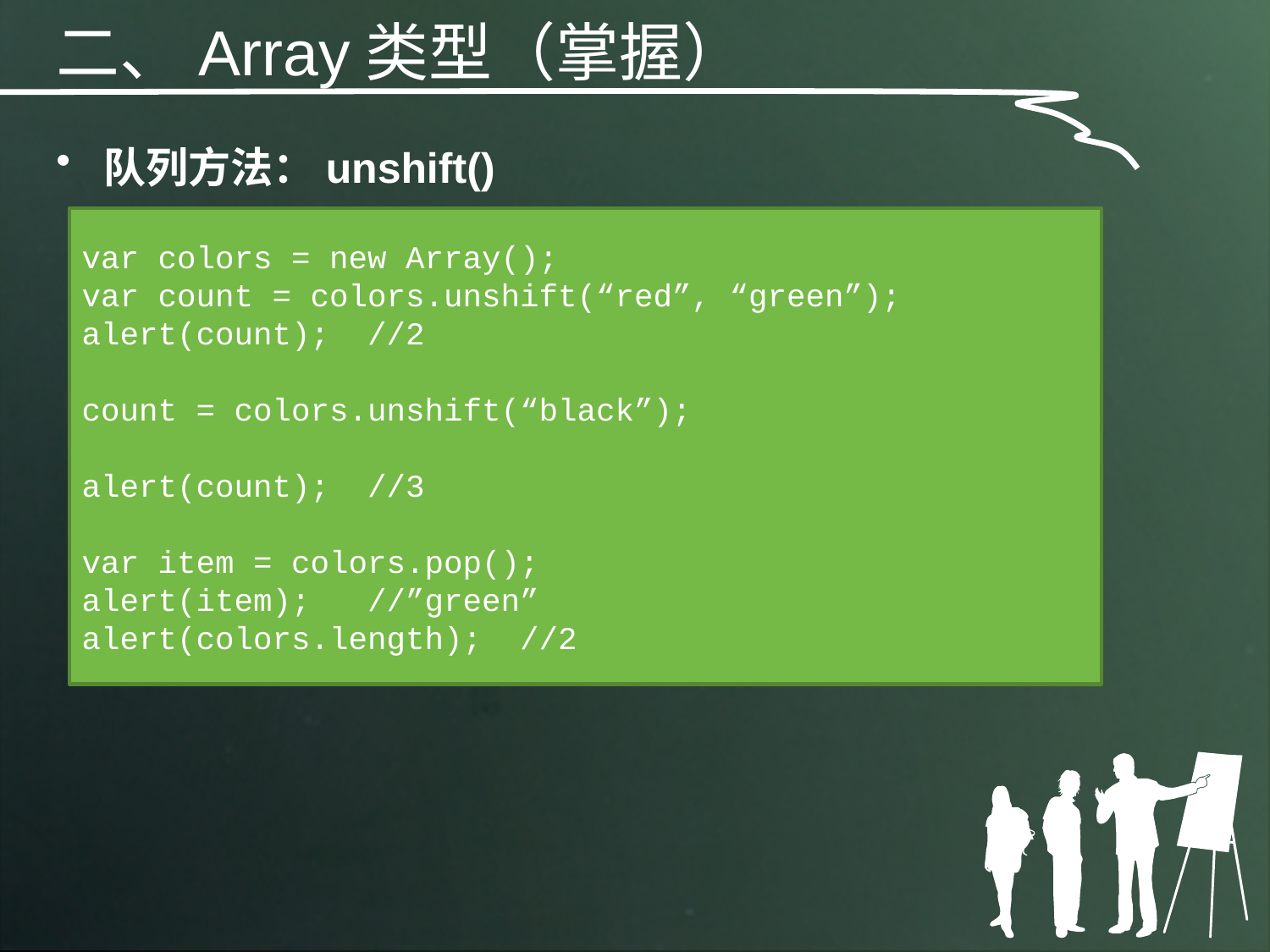

二、Array类型（掌握）

队列方法：unshift()
var colors = new Array();
var count = colors.unshift(“red”, “green”);
alert(count);  //2

count = colors.unshift(“black”);

alert(count);  //3

var item = colors.pop();
alert(item);   //”green”
alert(colors.length);  //2